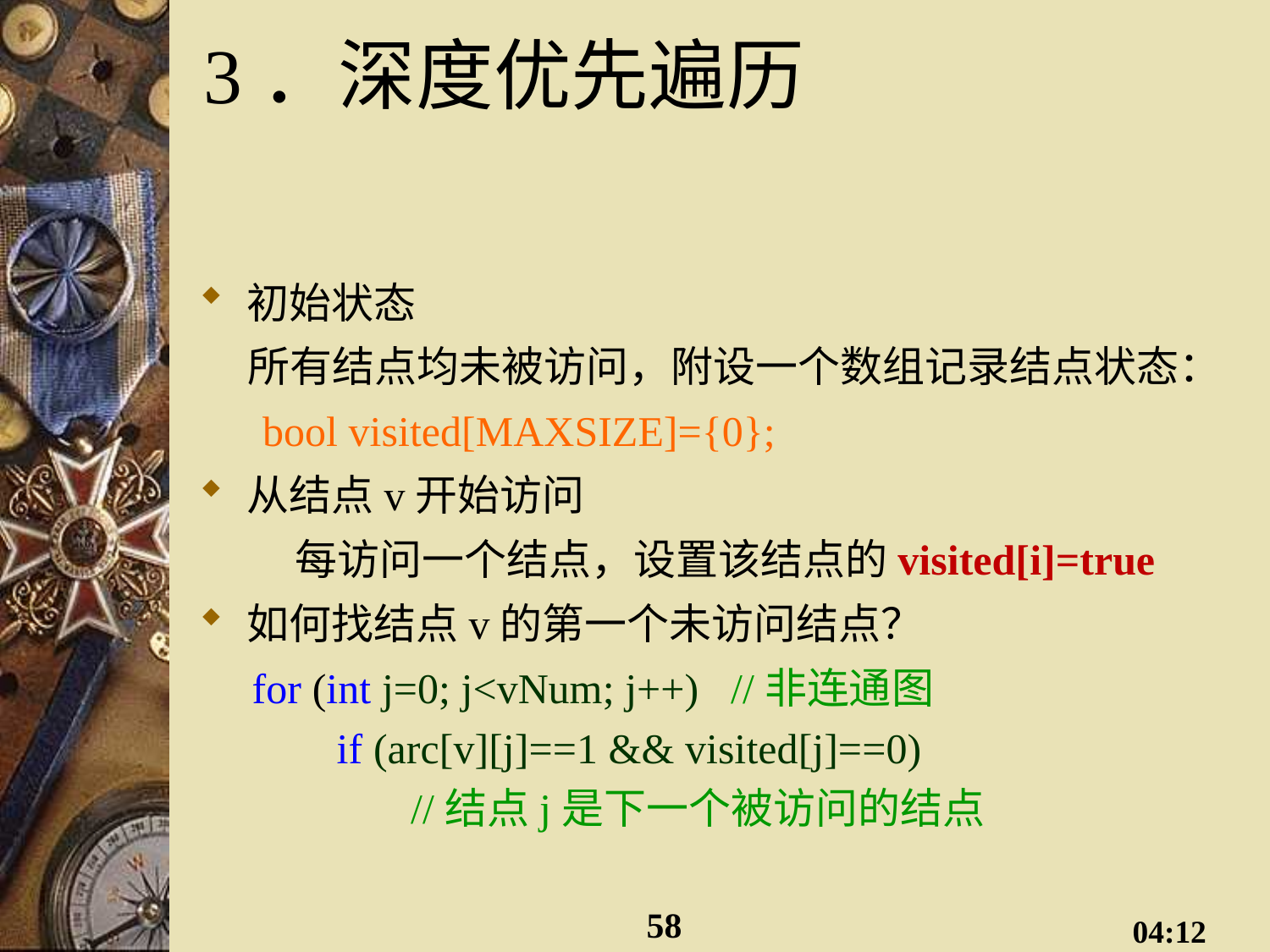

# 3．深度优先遍历
初始状态
    所有结点均未被访问，附设一个数组记录结点状态：
      bool visited[MAXSIZE]={0};
从结点v开始访问
         每访问一个结点，设置该结点的visited[i]=true
如何找结点v的第一个未访问结点？
     for (int j=0; j<vNum; j++)   //非连通图
             if (arc[v][j]==1 && visited[j]==0)
                    //结点j是下一个被访问的结点